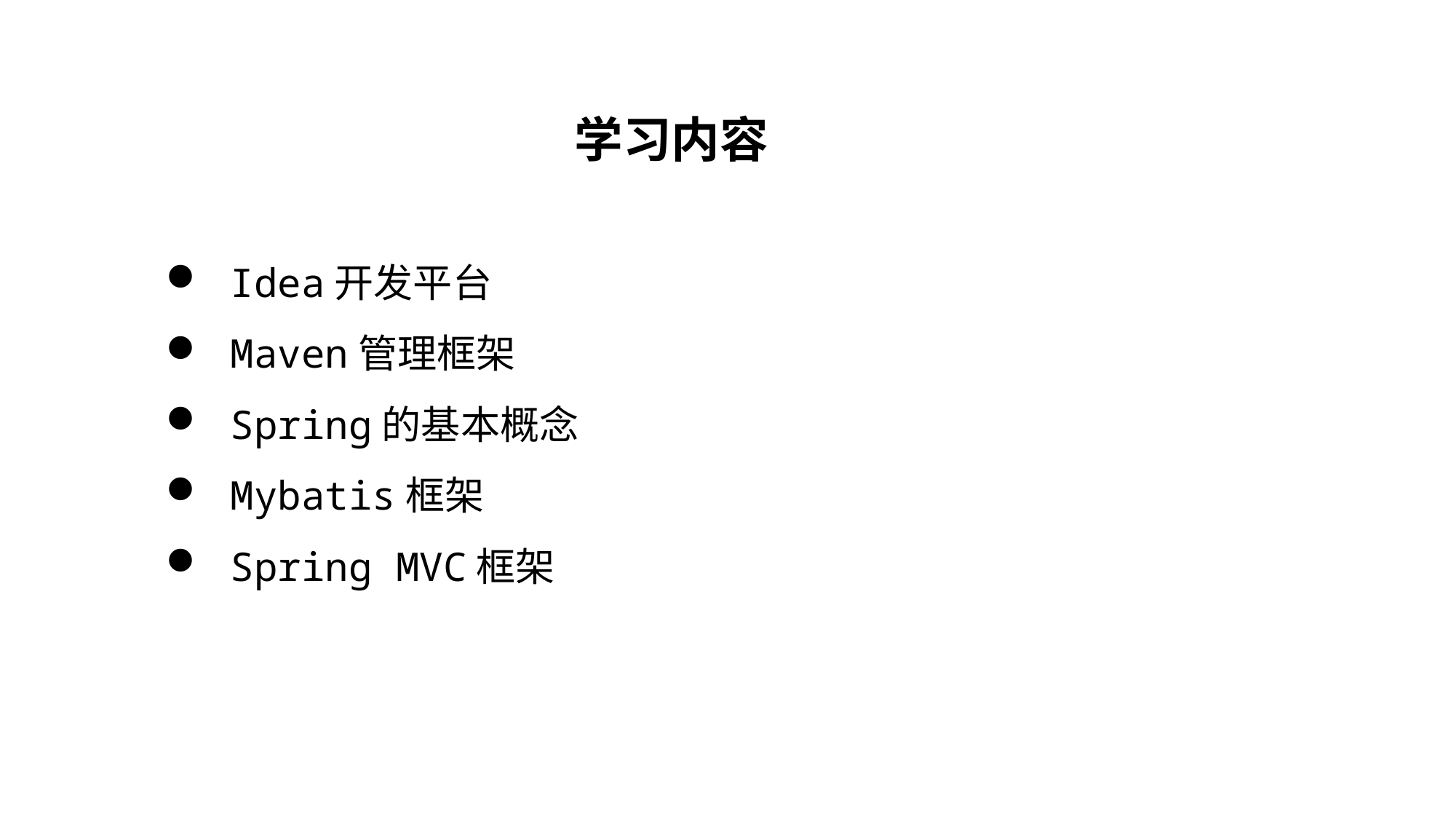

学习内容
 Idea开发平台
 Maven管理框架
 Spring的基本概念
 Mybatis框架
 Spring MVC框架
3